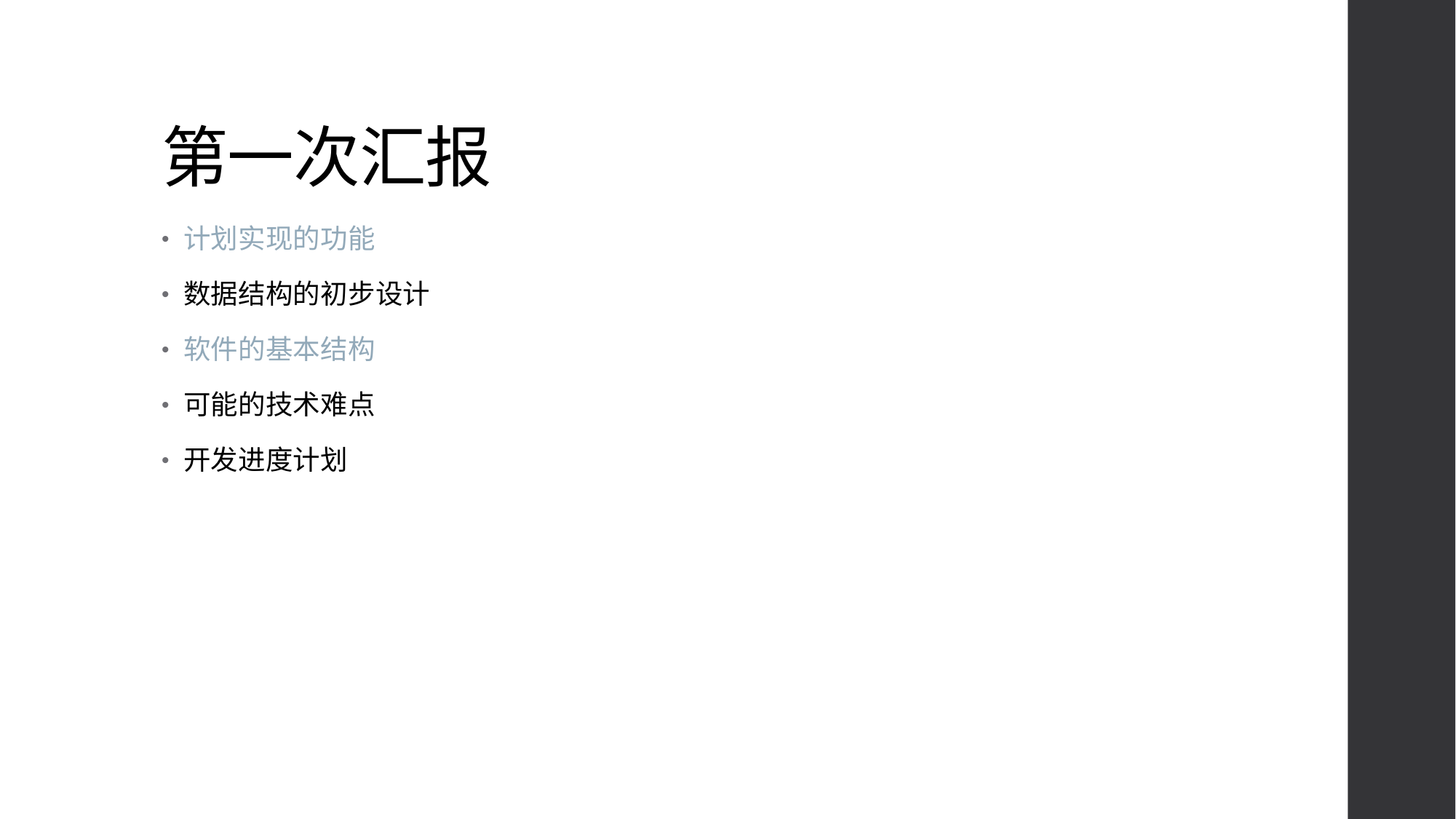

# 第一次汇报
计划实现的功能
数据结构的初步设计
软件的基本结构
可能的技术难点
开发进度计划